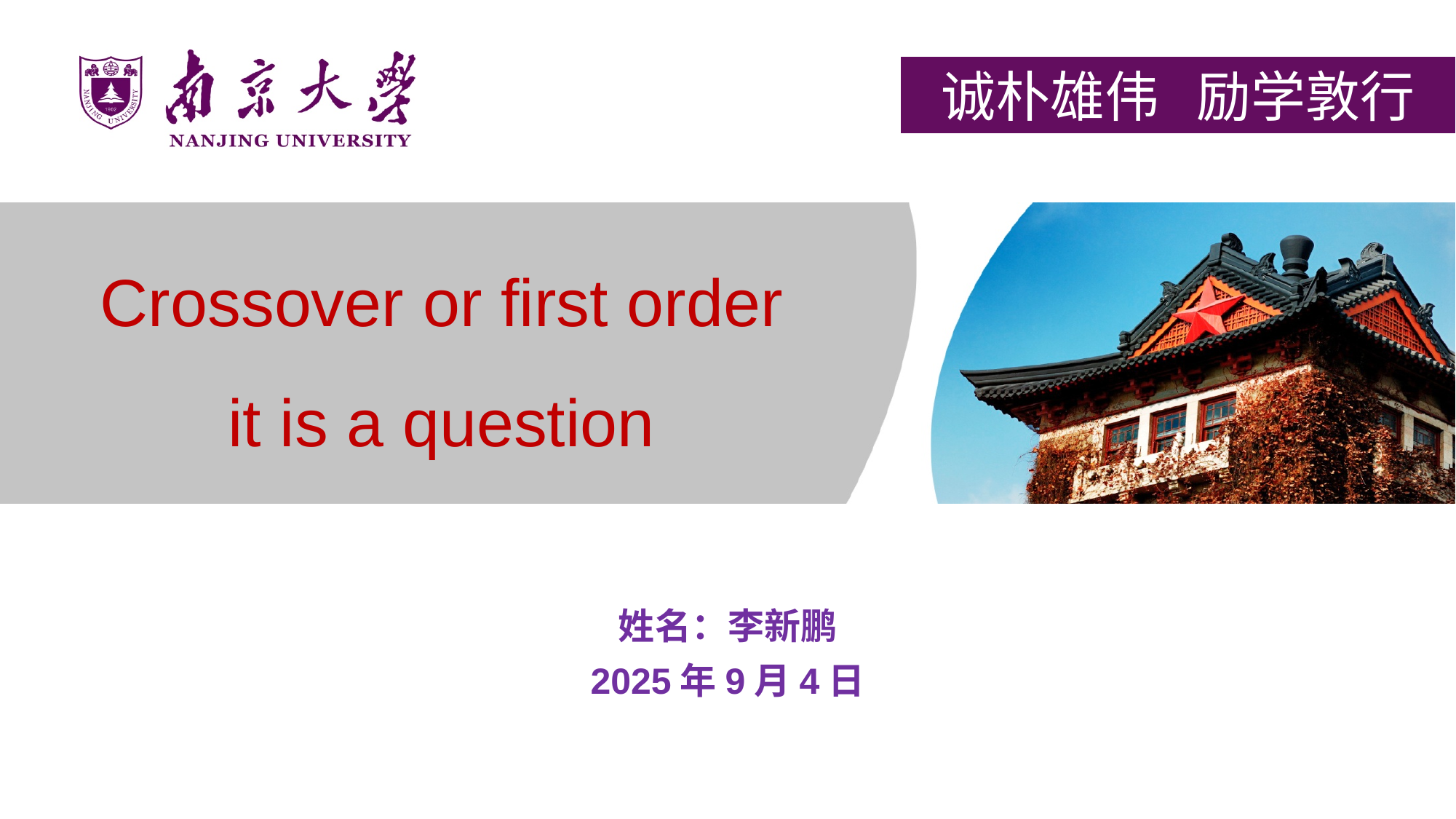

# Crossover or first order it is a question
姓名：李新鹏
2025年9月4日